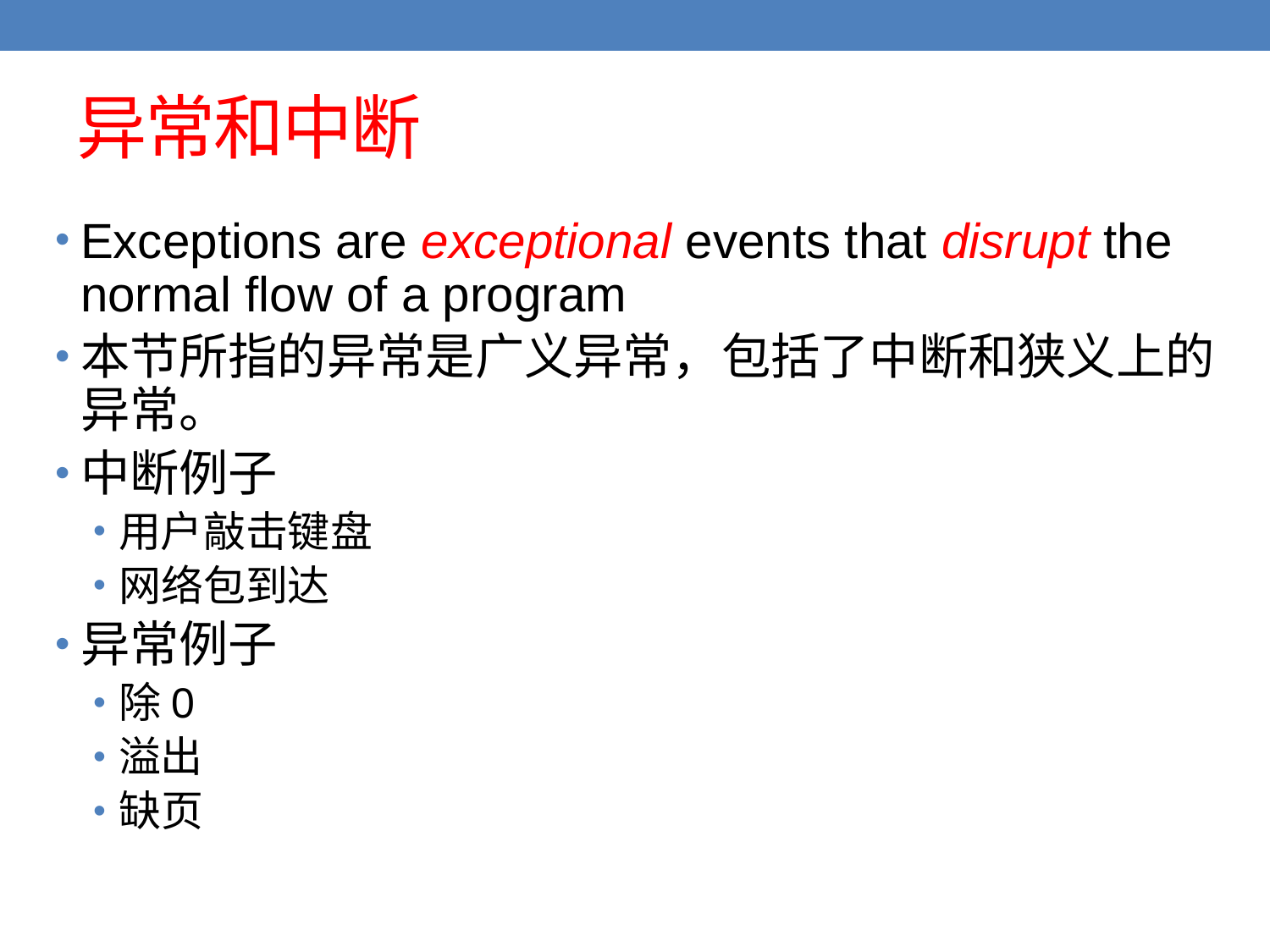

# 异常和中断
Exceptions are exceptional events that disrupt the normal flow of a program
本节所指的异常是广义异常，包括了中断和狭义上的异常。
中断例子
用户敲击键盘
网络包到达
异常例子
除0
溢出
缺页